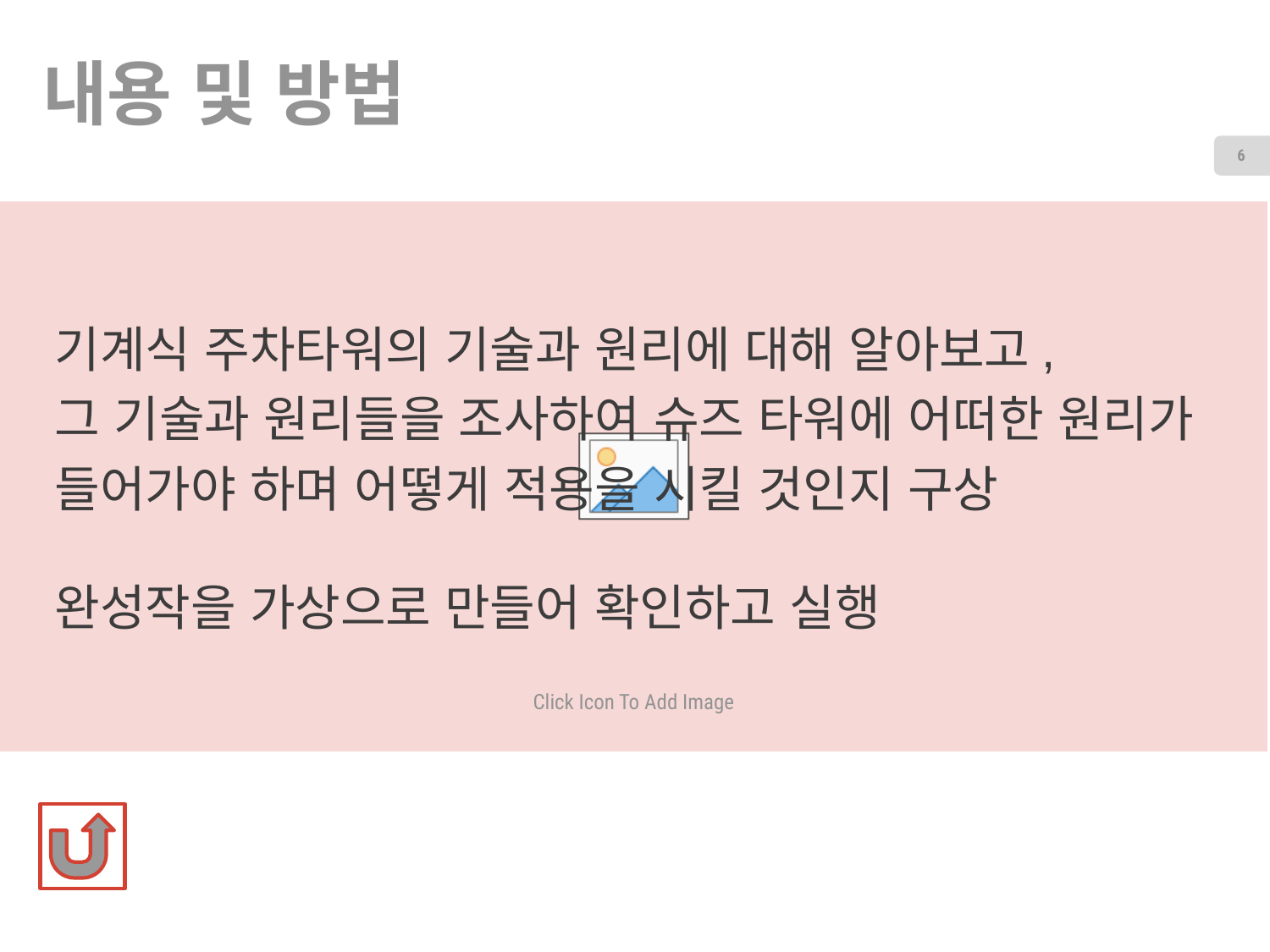

# 내용 및 방법
6

기계식 주차타워의 기술과 원리에 대해 알아보고,

그 기술과 원리들을 조사하여 슈즈 타워에 어떠한 원리가

들어가야 하며 어떻게 적용을 시킬 것인지 구상

완성작을 가상으로 만들어 확인하고 실행